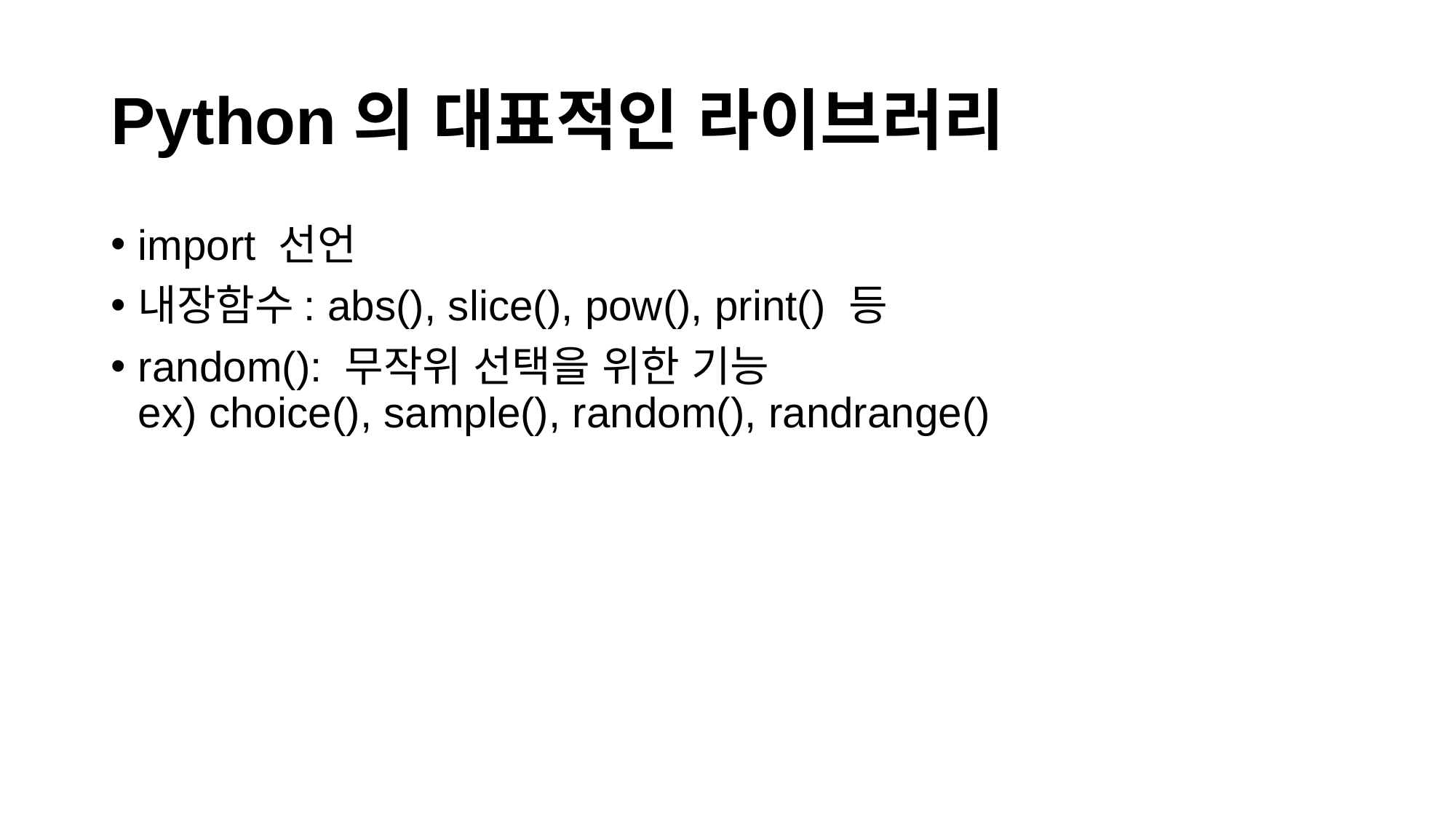

# Python의 대표적인 라이브러리
import 선언
내장함수: abs(), slice(), pow(), print() 등
random(): 무작위 선택을 위한 기능
ex) choice(), sample(), random(), randrange()